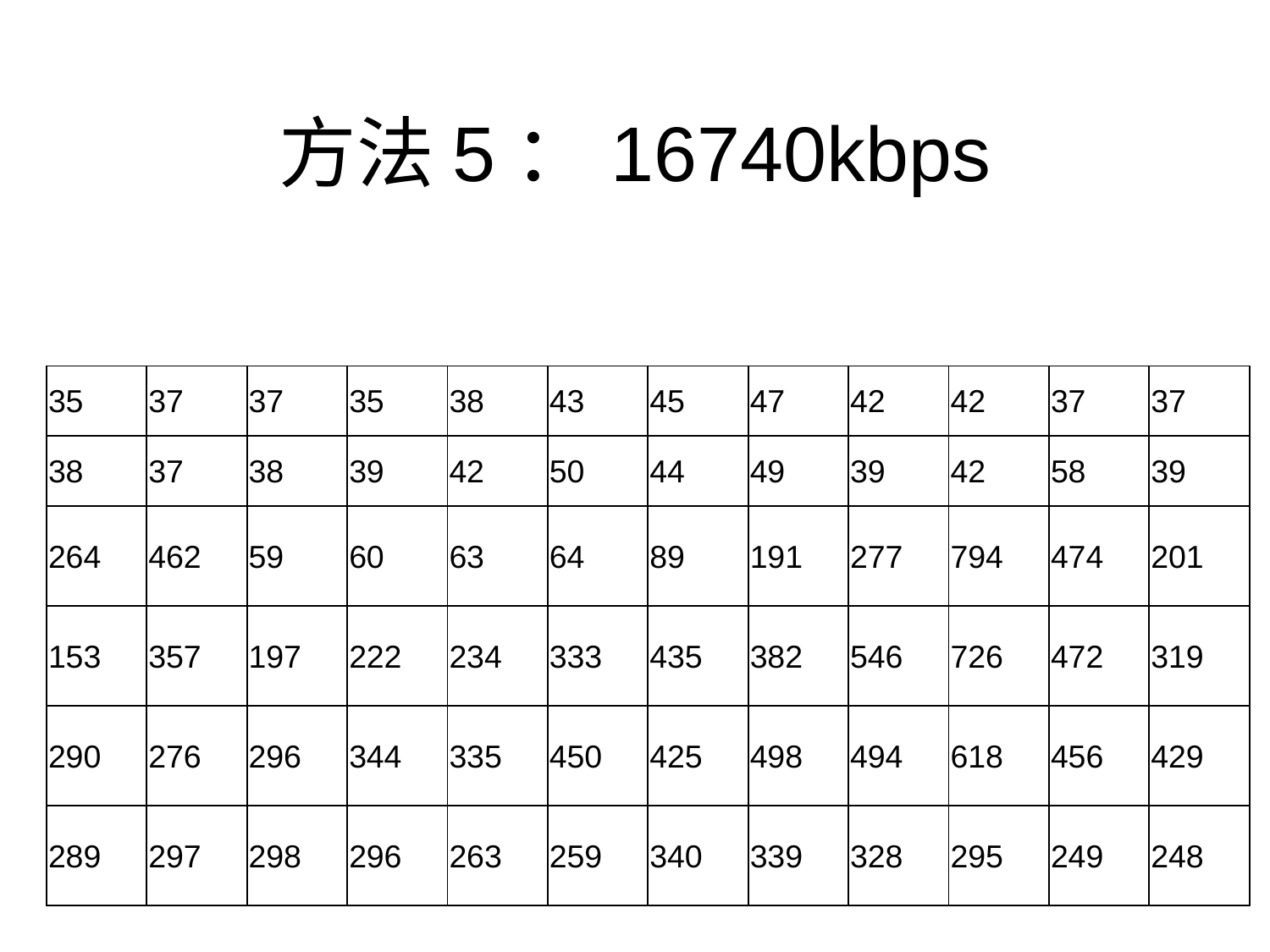

# 方法5：16740kbps
| 35 | 37 | 37 | 35 | 38 | 43 | 45 | 47 | 42 | 42 | 37 | 37 |
| --- | --- | --- | --- | --- | --- | --- | --- | --- | --- | --- | --- |
| 38 | 37 | 38 | 39 | 42 | 50 | 44 | 49 | 39 | 42 | 58 | 39 |
| 264 | 462 | 59 | 60 | 63 | 64 | 89 | 191 | 277 | 794 | 474 | 201 |
| 153 | 357 | 197 | 222 | 234 | 333 | 435 | 382 | 546 | 726 | 472 | 319 |
| 290 | 276 | 296 | 344 | 335 | 450 | 425 | 498 | 494 | 618 | 456 | 429 |
| 289 | 297 | 298 | 296 | 263 | 259 | 340 | 339 | 328 | 295 | 249 | 248 |